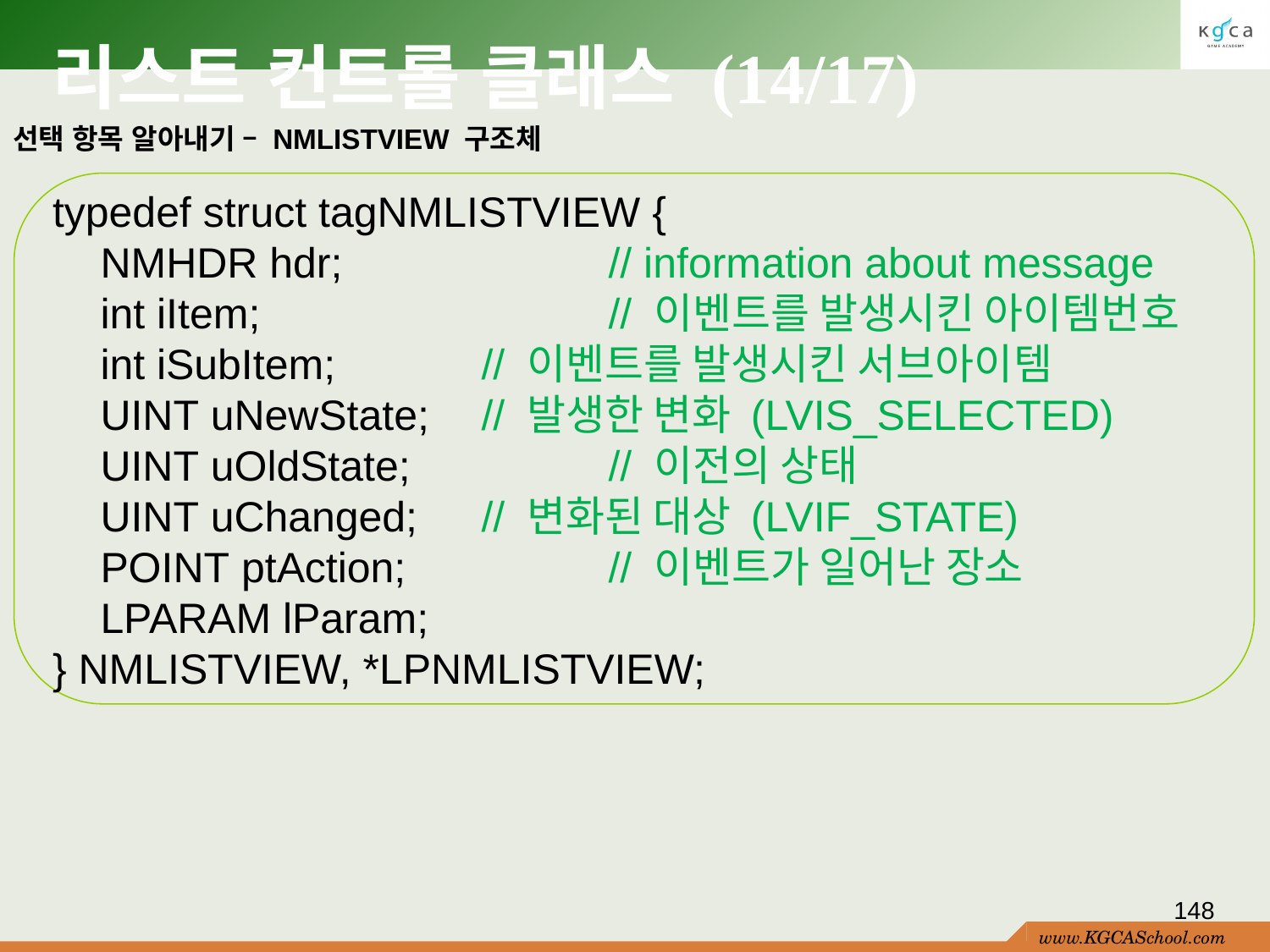

# 리스트 컨트롤 클래스 (14/17)
선택 항목 알아내기 – NMLISTVIEW 구조체
typedef struct tagNMLISTVIEW {
	NMHDR hdr; 		// information about message
	int iItem; 			// 이벤트를 발생시킨 아이템번호
	int iSubItem; 		// 이벤트를 발생시킨 서브아이템
	UINT uNewState; 	// 발생한 변화 (LVIS_SELECTED)
	UINT uOldState; 		// 이전의 상태
	UINT uChanged; 	// 변화된 대상 (LVIF_STATE)
	POINT ptAction; 		// 이벤트가 일어난 장소
	LPARAM lParam;
} NMLISTVIEW, *LPNMLISTVIEW;
148